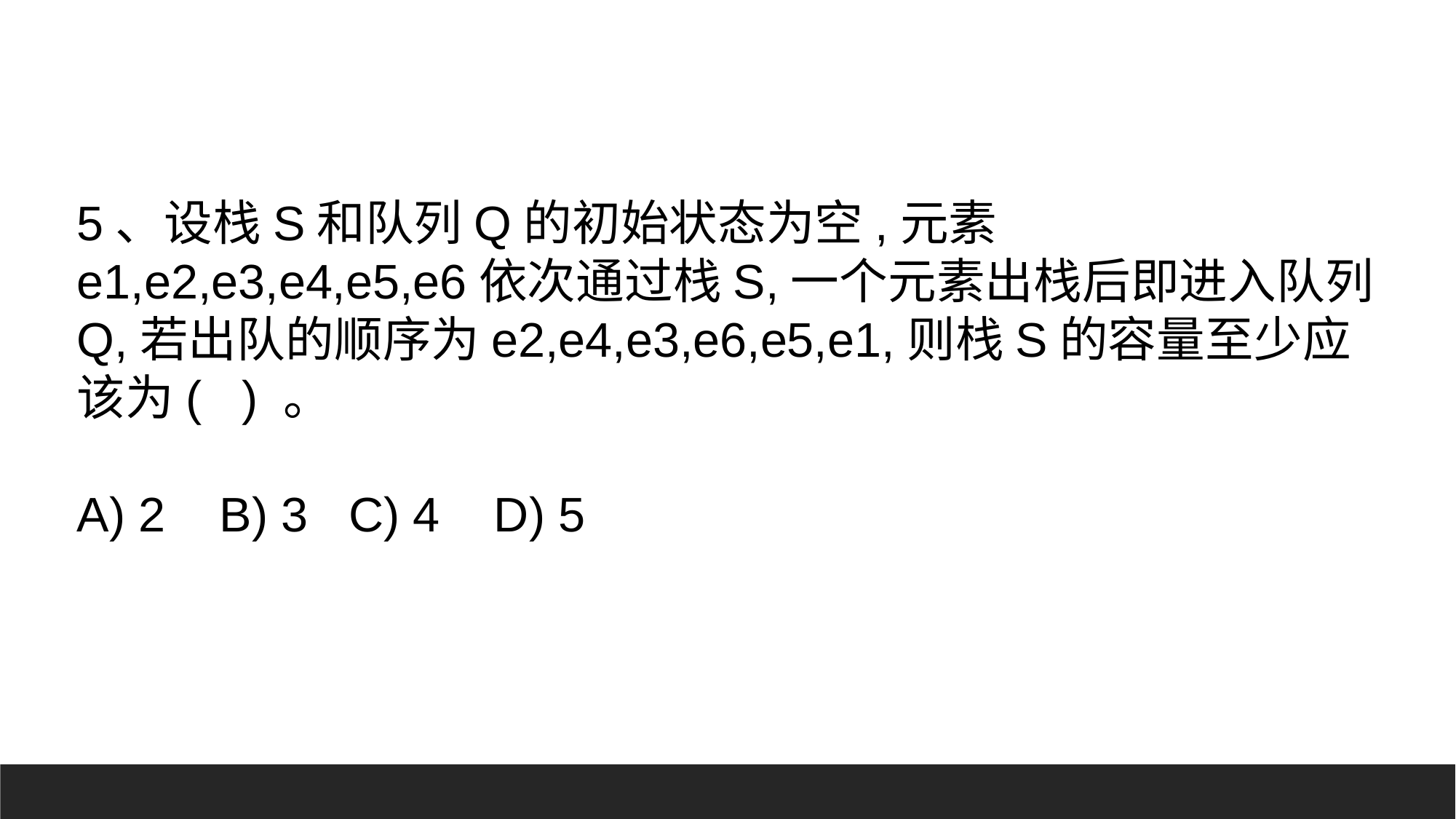

5、设栈S和队列Q的初始状态为空,元素e1,e2,e3,e4,e5,e6依次通过栈S,一个元素出栈后即进入队列Q,若出队的顺序为e2,e4,e3,e6,e5,e1,则栈S的容量至少应该为(   ) 。

A) 2    B) 3   C) 4    D) 5